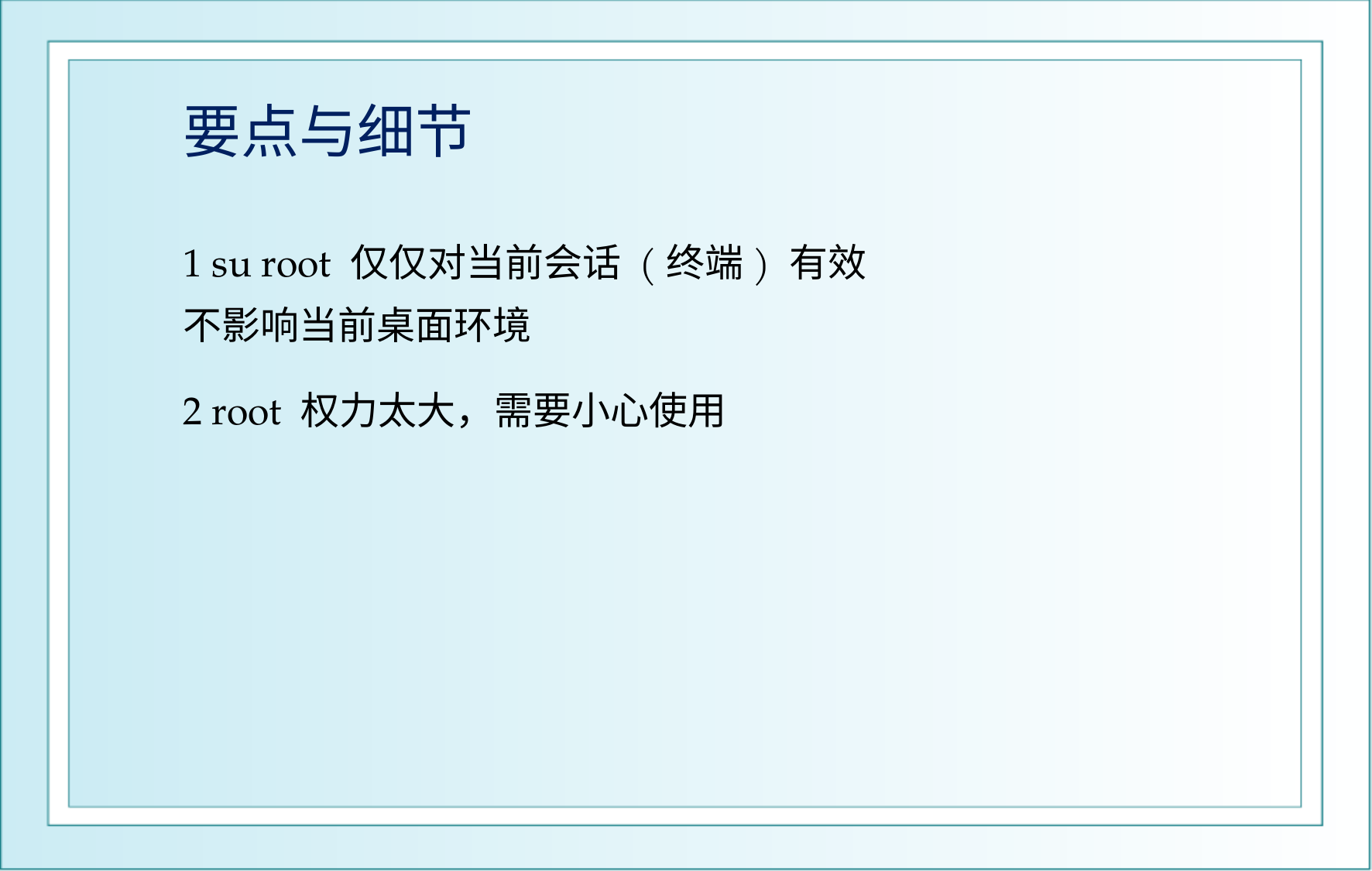

# 要点与细节
1 su root 仅仅对当前会话 (终端) 有效
不影响当前桌面环境
2 root 权力太大，需要小心使用